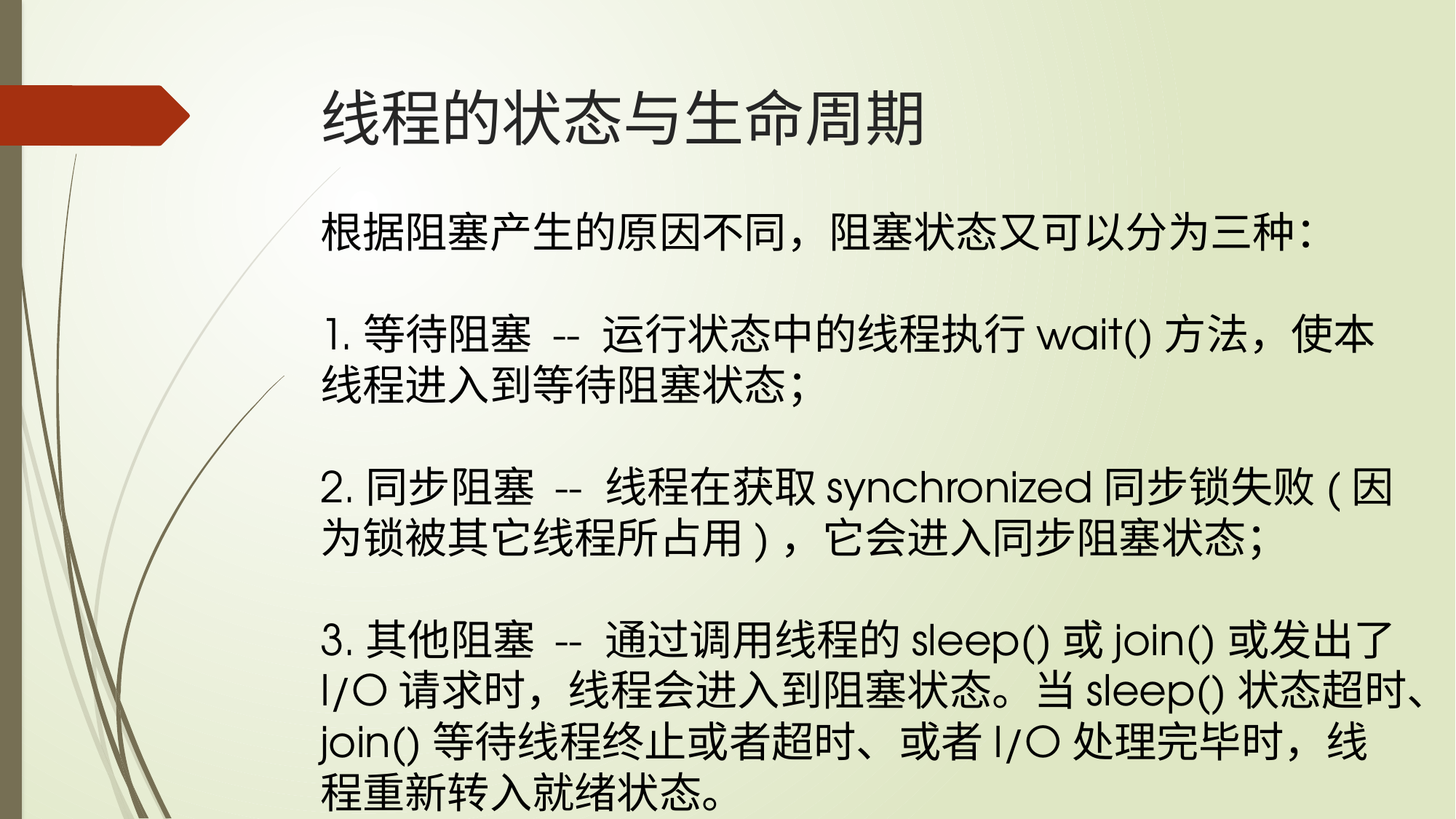

# 线程的状态与生命周期
根据阻塞产生的原因不同，阻塞状态又可以分为三种：

1.等待阻塞 -- 运行状态中的线程执行wait()方法，使本线程进入到等待阻塞状态；

2.同步阻塞 -- 线程在获取synchronized同步锁失败(因为锁被其它线程所占用)，它会进入同步阻塞状态；

3.其他阻塞 -- 通过调用线程的sleep()或join()或发出了I/O请求时，线程会进入到阻塞状态。当sleep()状态超时、join()等待线程终止或者超时、或者I/O处理完毕时，线程重新转入就绪状态。